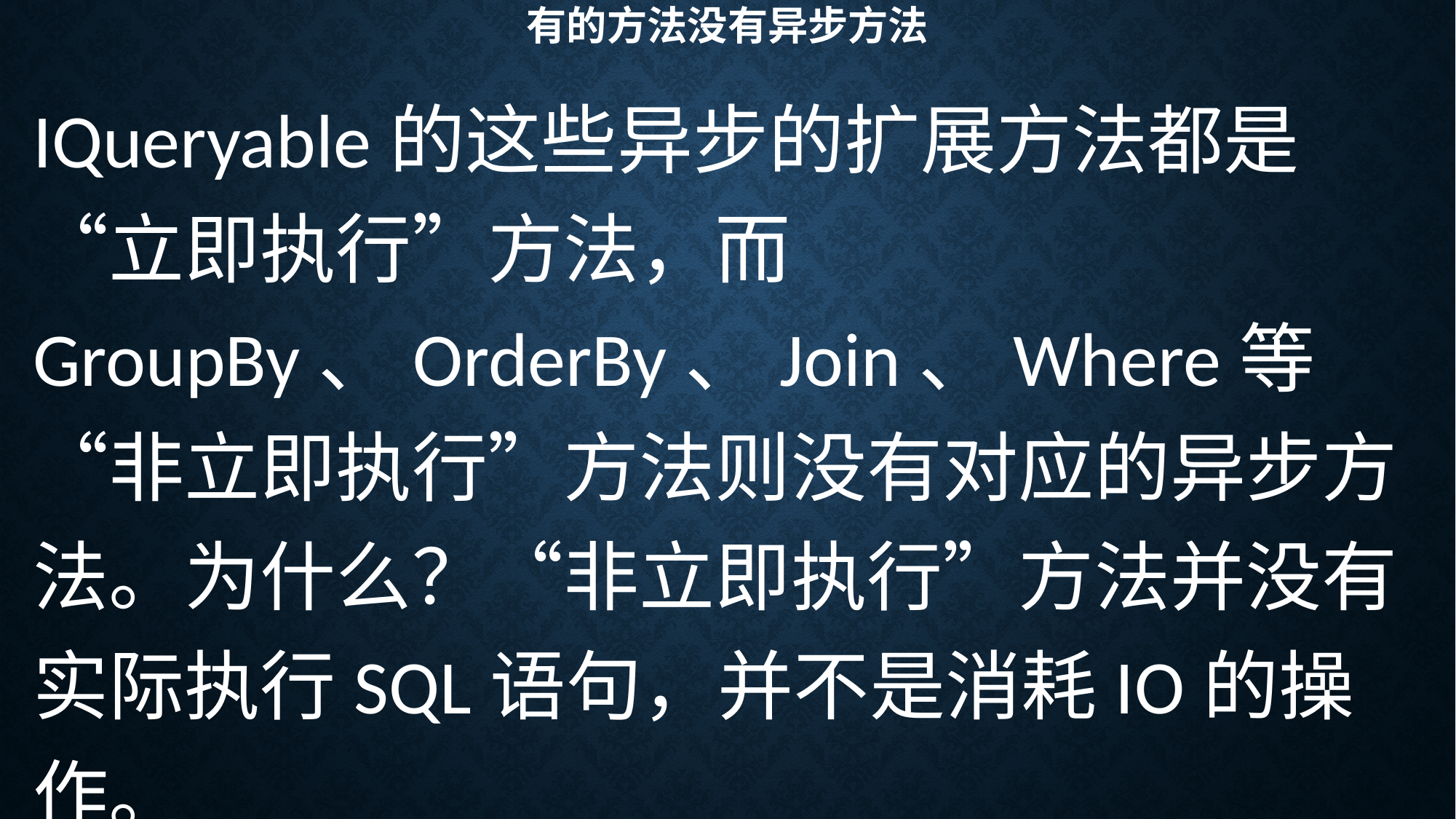

# 有的方法没有异步方法
IQueryable的这些异步的扩展方法都是“立即执行”方法，而GroupBy、OrderBy、Join、Where等“非立即执行”方法则没有对应的异步方法。为什么？“非立即执行”方法并没有实际执行SQL语句，并不是消耗IO的操作。